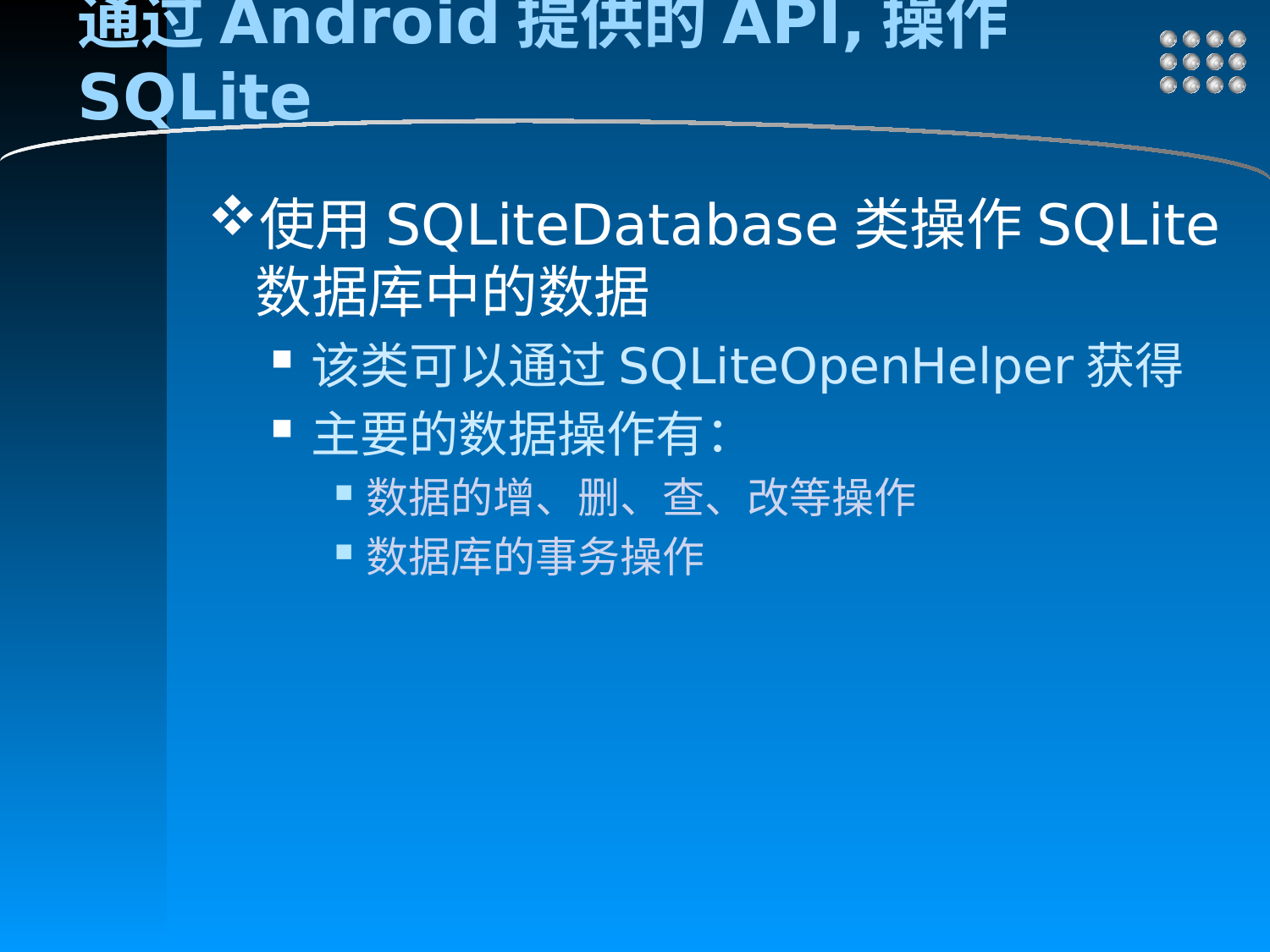

# 通过Android提供的API,操作SQLite
使用SQLiteDatabase类操作SQLite数据库中的数据
该类可以通过SQLiteOpenHelper获得
主要的数据操作有：
数据的增、删、查、改等操作
数据库的事务操作